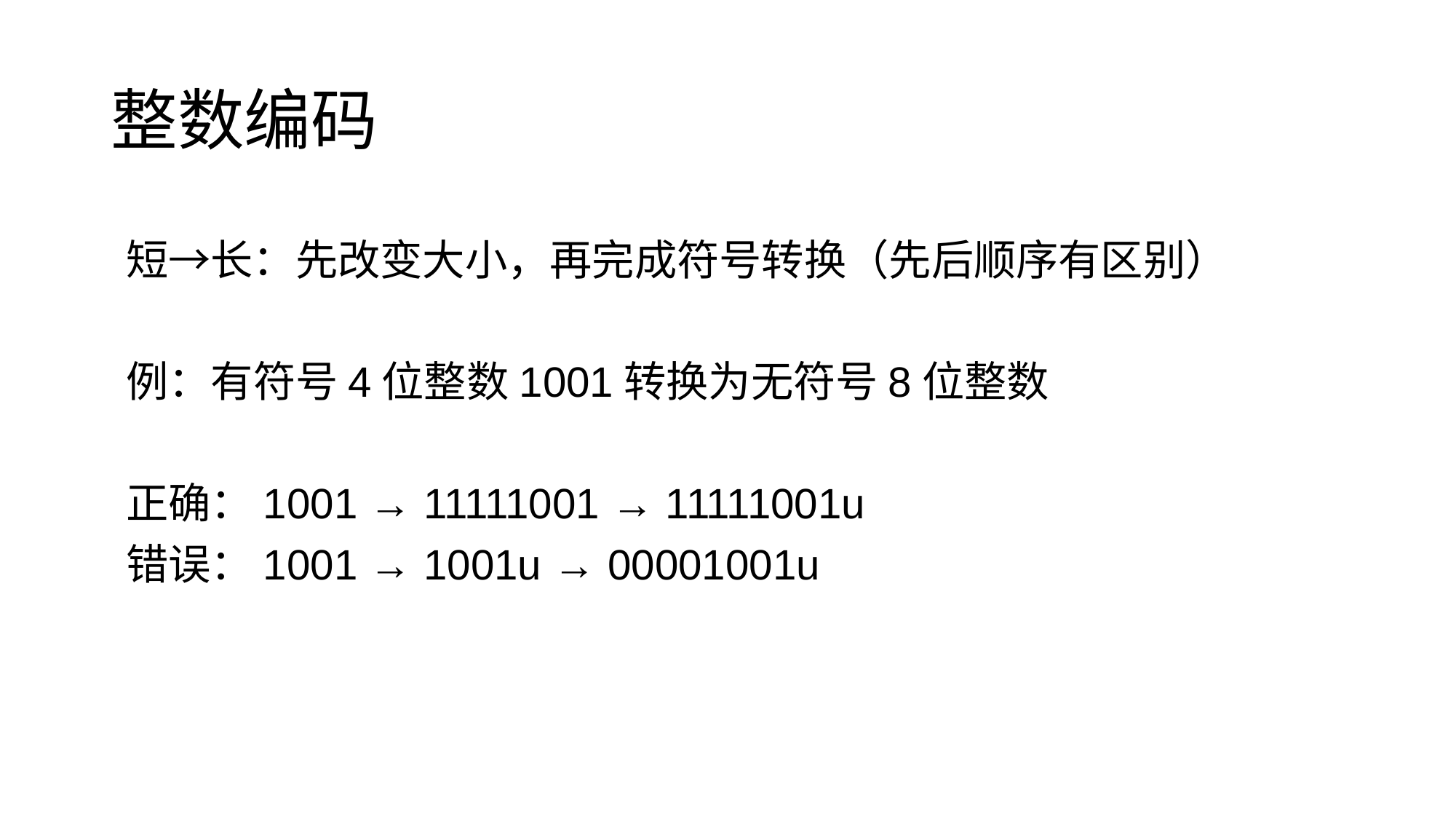

# 整数编码

短→长：先改变大小，再完成符号转换（先后顺序有区别）

例：有符号4位整数1001转换为无符号8位整数

正确：1001 → 11111001 → 11111001u
错误：1001 → 1001u → 00001001u